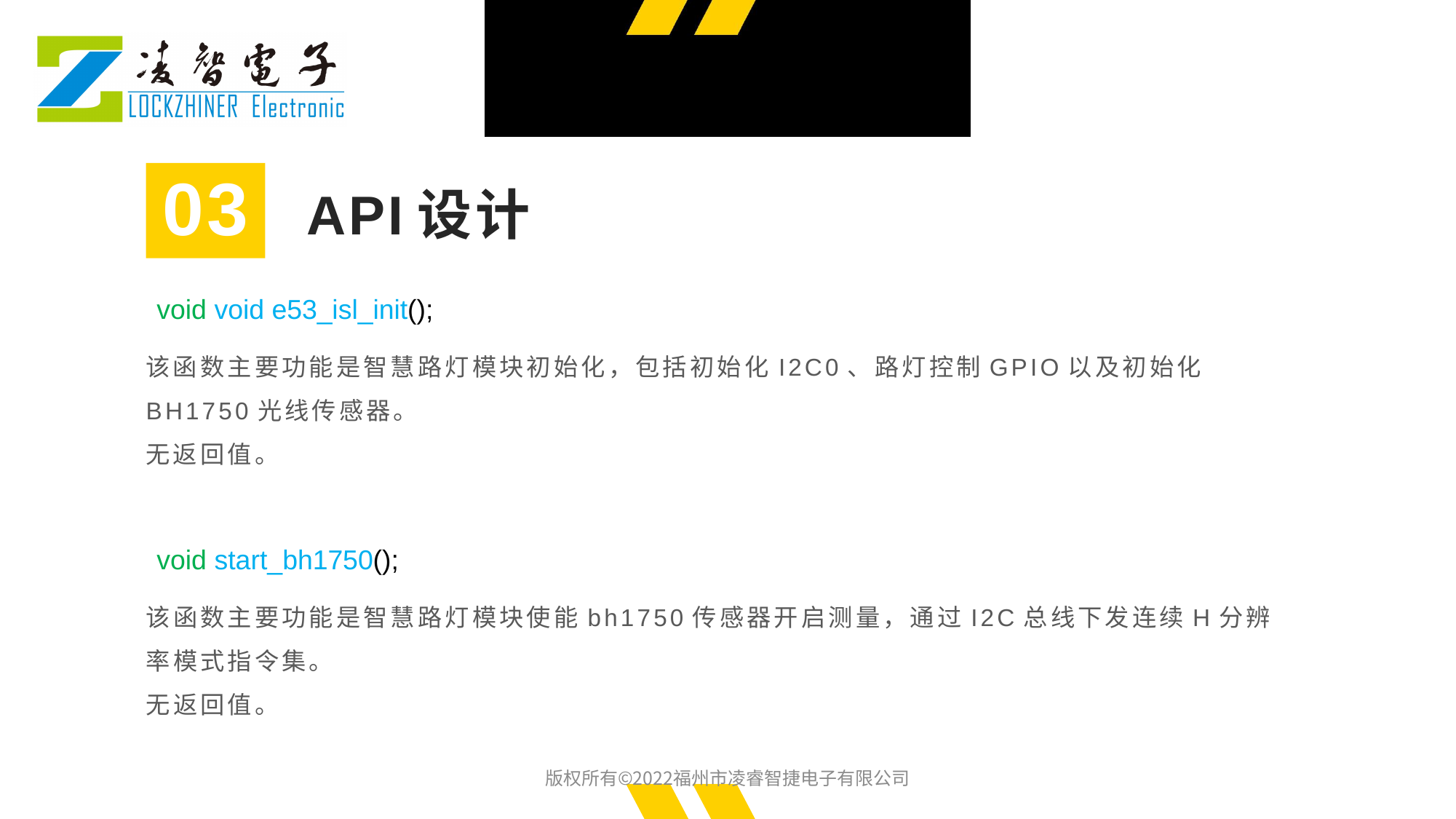

03
API设计
void void e53_isl_init();
该函数主要功能是智慧路灯模块初始化，包括初始化I2C0、路灯控制GPIO以及初始化BH1750光线传感器。
无返回值。
void start_bh1750();
该函数主要功能是智慧路灯模块使能bh1750传感器开启测量，通过I2C总线下发连续H分辨率模式指令集。
无返回值。
版权所有©2022福州市凌睿智捷电子有限公司
9